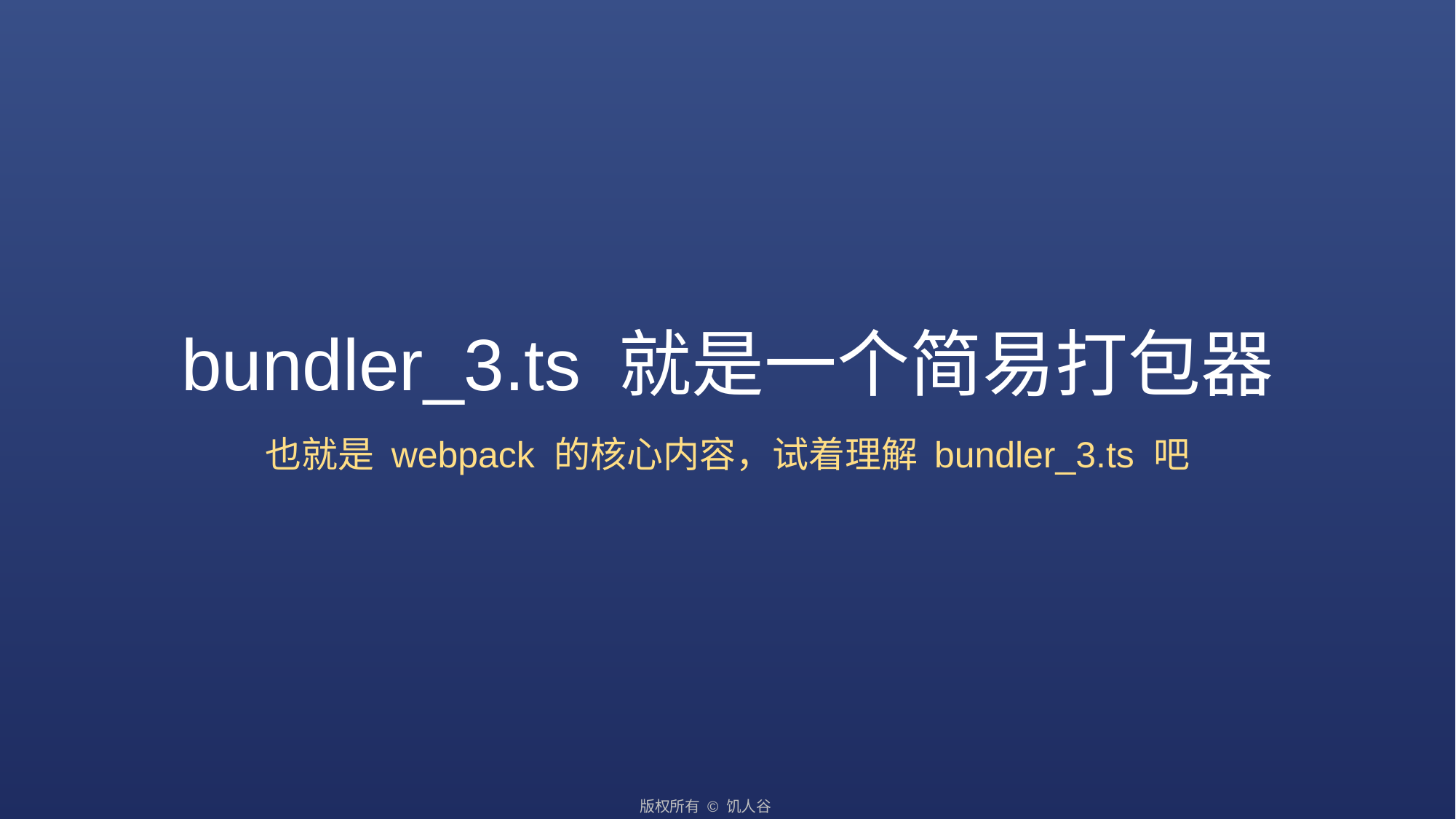

# bundler_3.ts 就是一个简易打包器
也就是 webpack 的核心内容，试着理解 bundler_3.ts 吧